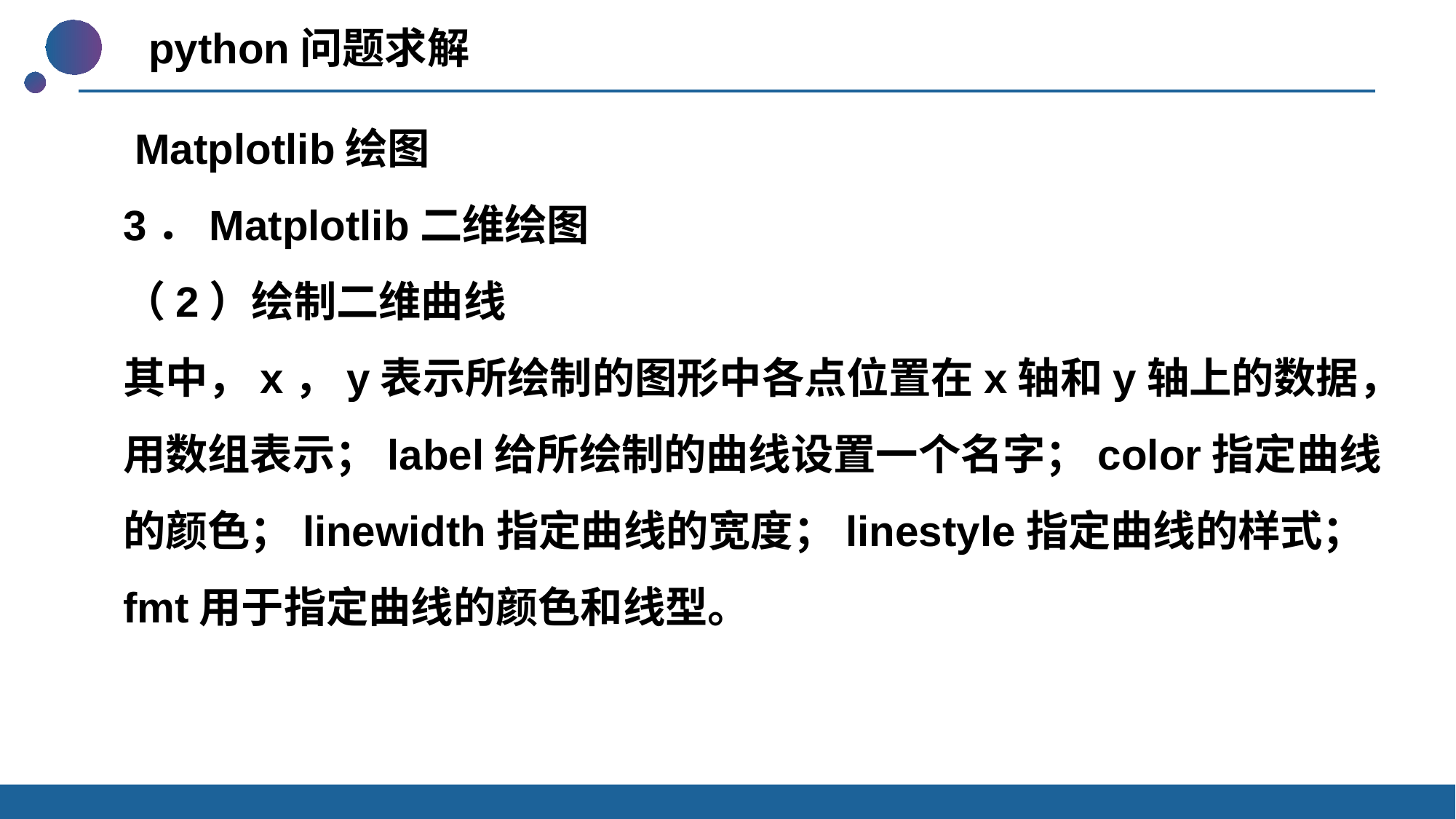

python问题求解

 Matplotlib绘图
3．Matplotlib二维绘图
（2）绘制二维曲线
其中，x，y表示所绘制的图形中各点位置在x轴和y轴上的数据，用数组表示；label给所绘制的曲线设置一个名字；color指定曲线的颜色；linewidth指定曲线的宽度；linestyle指定曲线的样式；fmt用于指定曲线的颜色和线型。